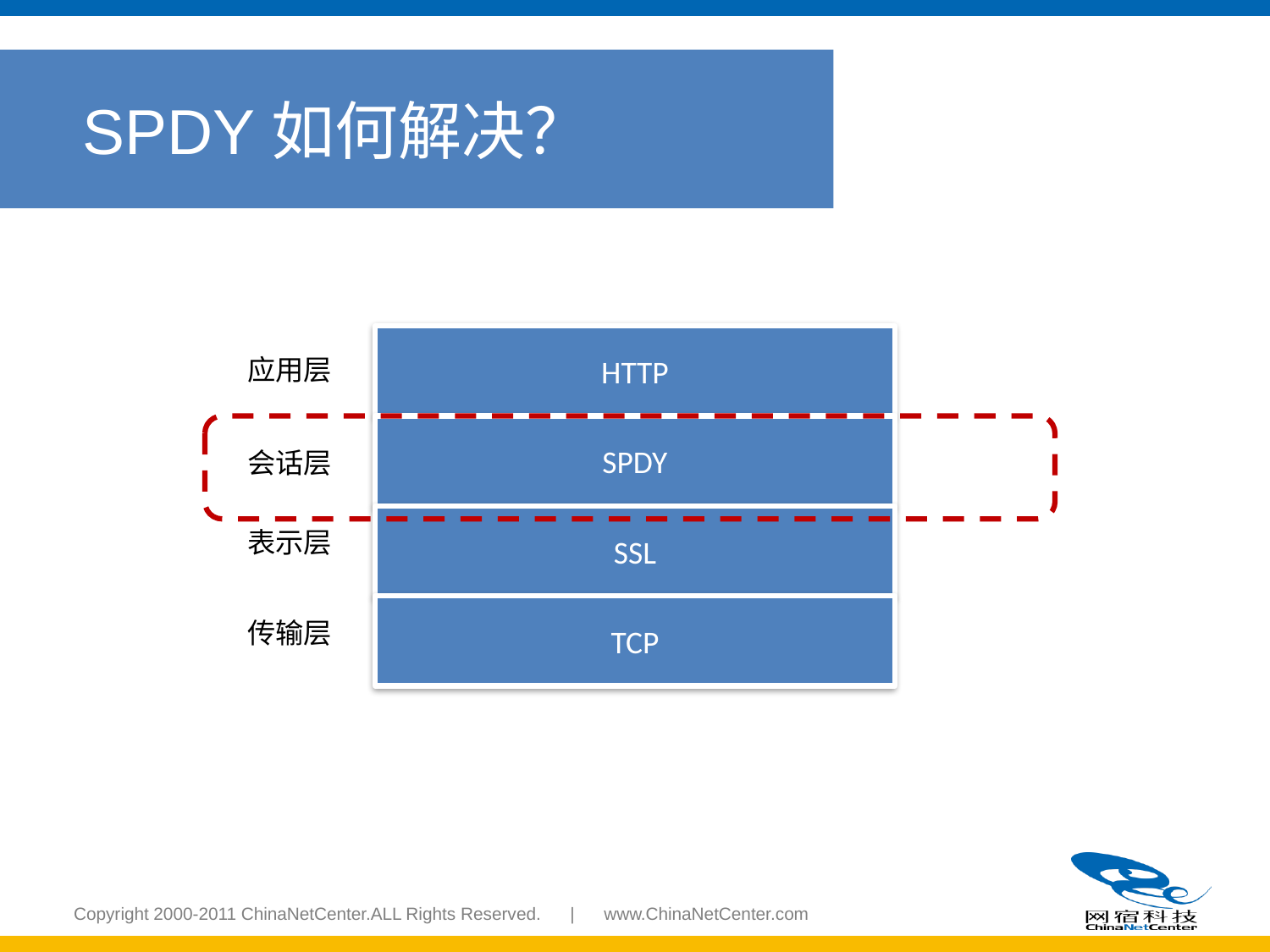

SPDY如何解决？
HTTP
应用层

SPDY
会话层
SSL
表示层
TCP
传输层